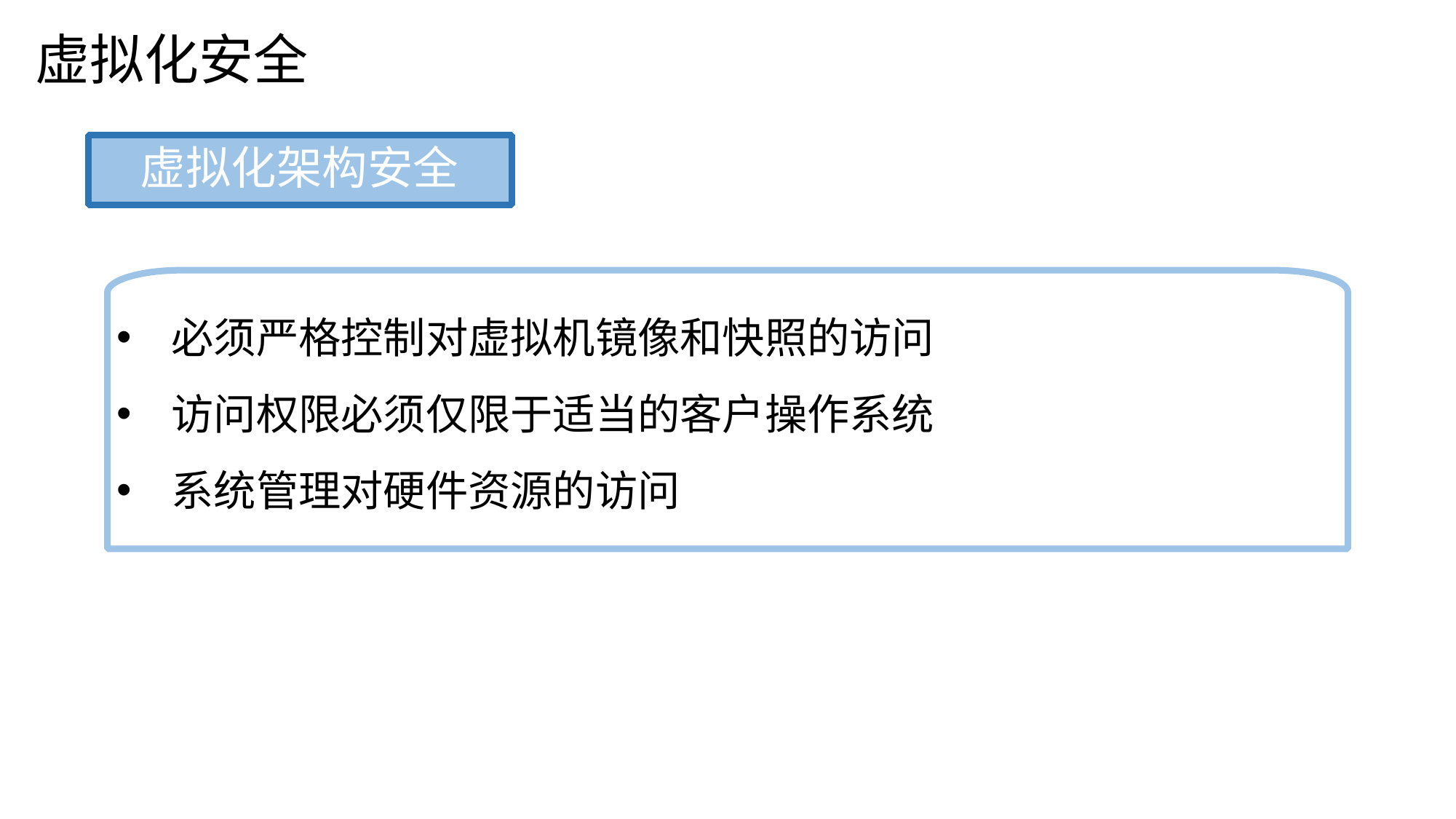

虚拟化安全

虚拟化架构安全
必须严格控制对虚拟机镜像和快照的访问
访问权限必须仅限于适当的客户操作系统
系统管理对硬件资源的访问